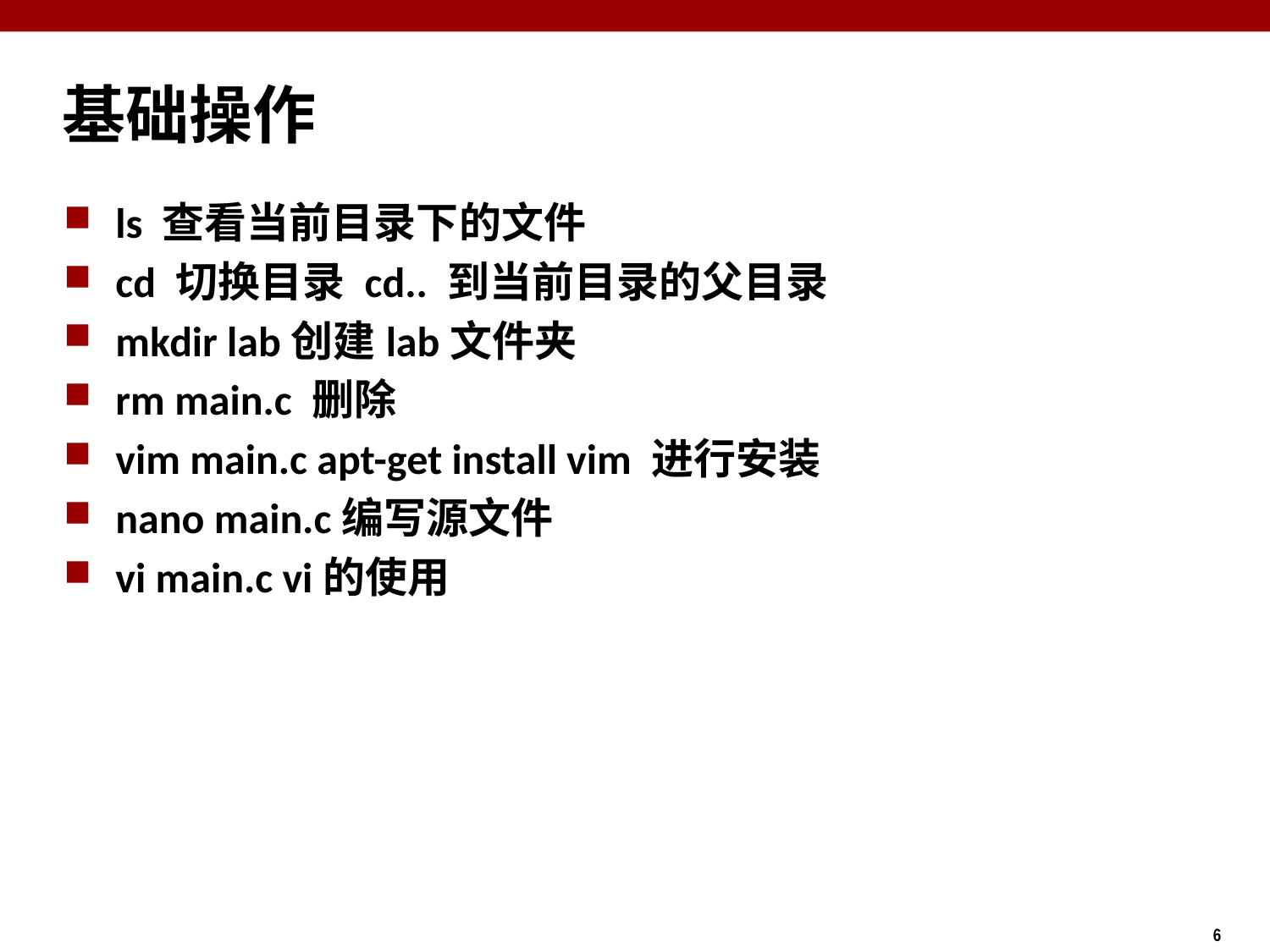

# 基础操作
ls 查看当前目录下的文件
cd 切换目录 cd.. 到当前目录的父目录
mkdir lab创建lab文件夹
rm main.c 删除
vim main.c apt-get install vim 进行安装
nano main.c编写源文件
vi main.c vi的使用